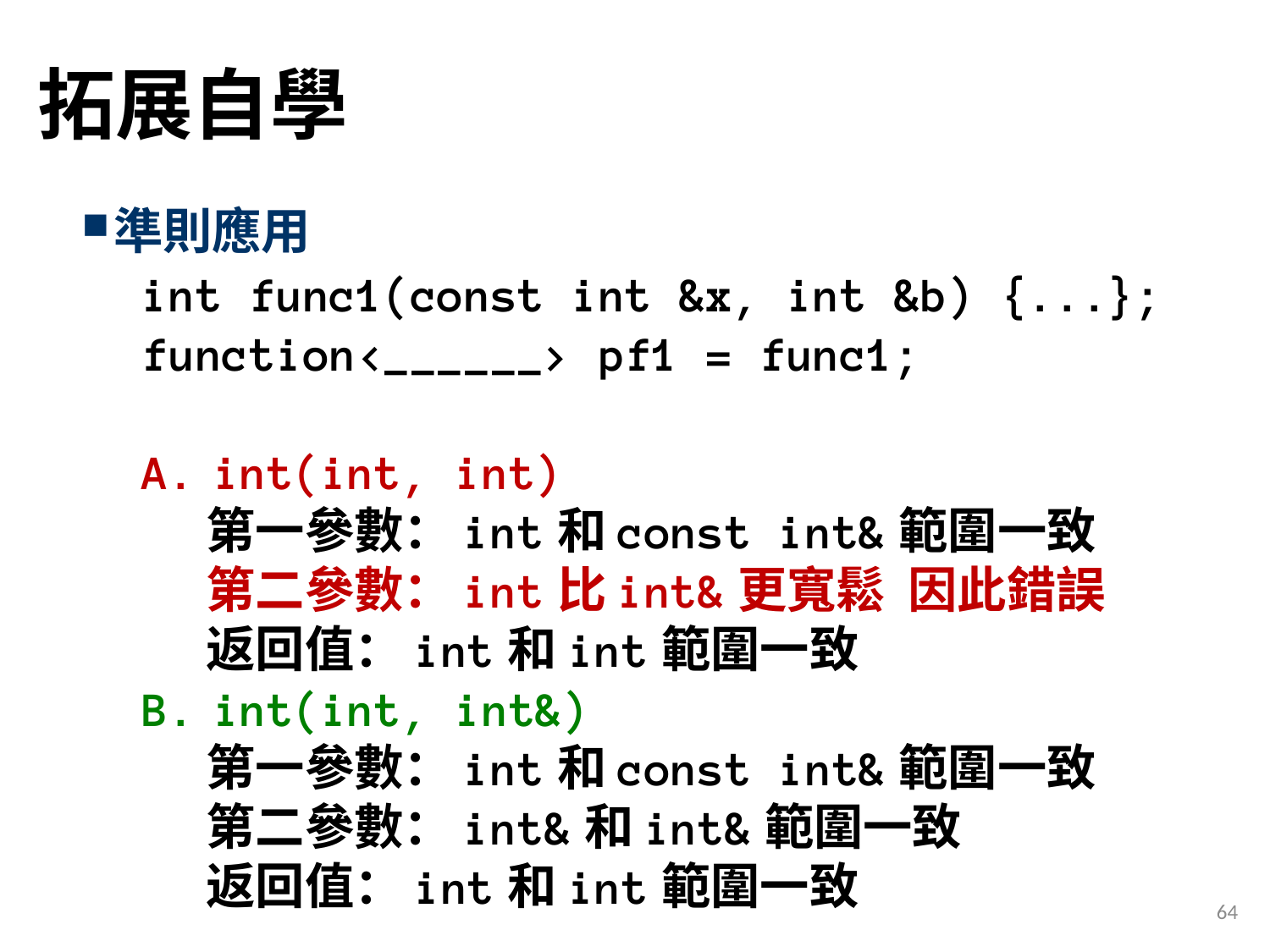

# 拓展自學
準則應用
int func1(const int &x, int &b) {...};
function<______> pf1 = func1;

int(int, int)
第一參數：int和const int&範圍一致
第二參數：int比int&更寬鬆  因此錯誤
返回值：int和int範圍一致
int(int, int&)
第一參數：int和const int&範圍一致
第二參數：int&和int&範圍一致
返回值：int和int範圍一致

64